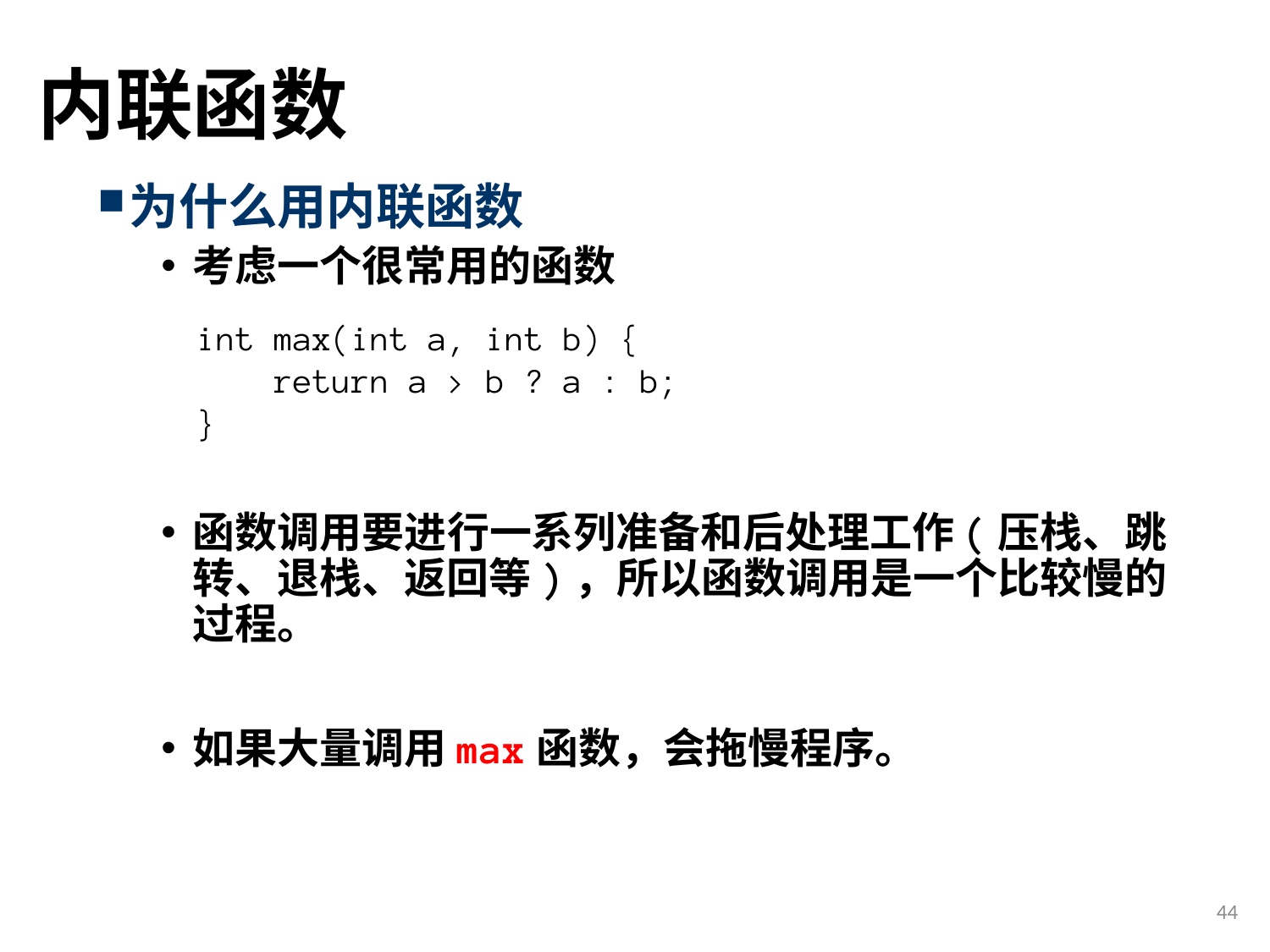

# 内联函数
为什么用内联函数
考虑一个很常用的函数

函数调用要进行一系列准备和后处理工作(压栈、跳转、退栈、返回等)，所以函数调用是一个比较慢的过程。

如果大量调用max函数，会拖慢程序。

int max(int a, int b) {
    return a > b ? a : b;
}
44